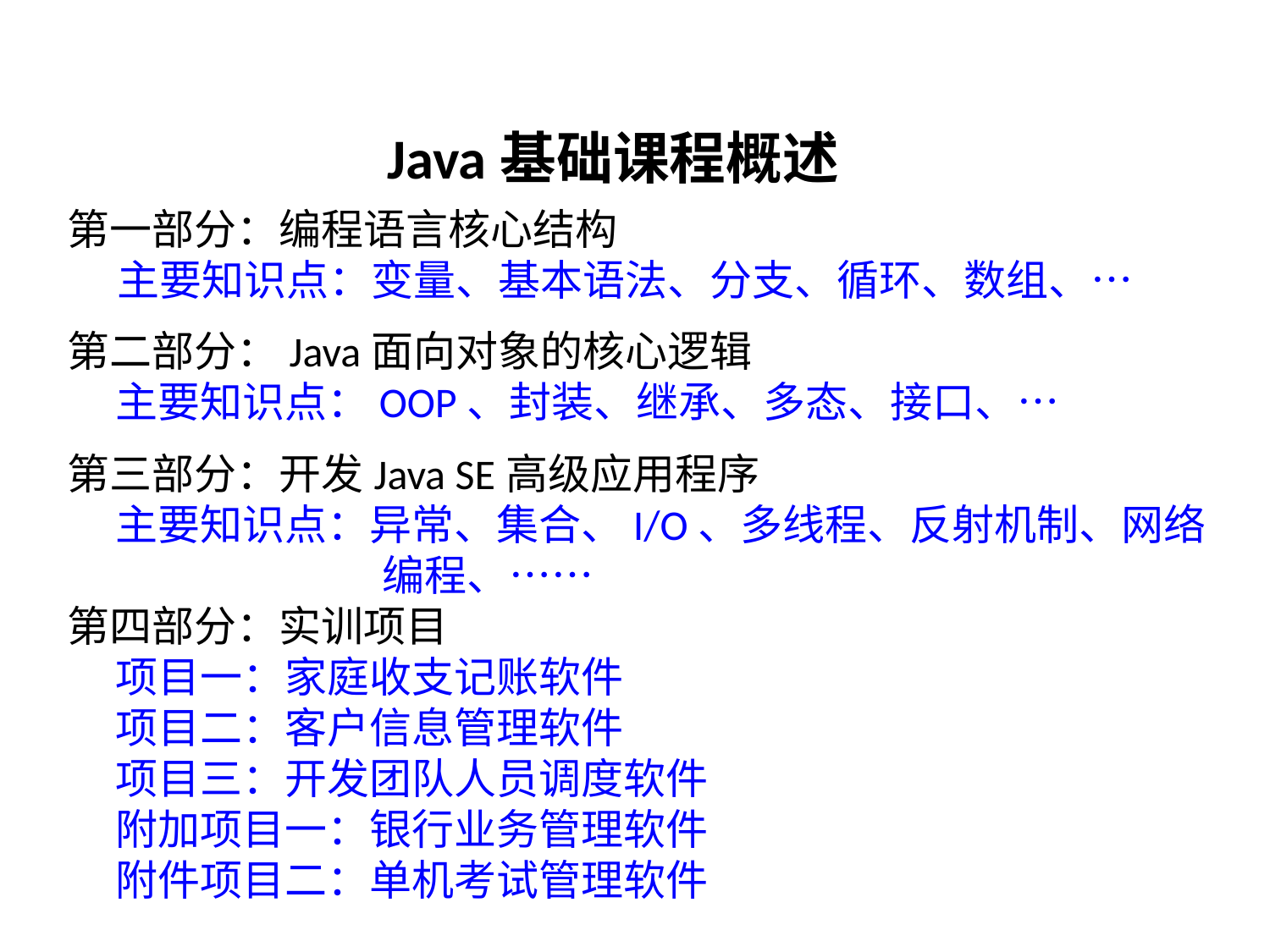

Java基础课程概述
第一部分：编程语言核心结构
	主要知识点：变量、基本语法、分支、循环、数组、…
第二部分：Java面向对象的核心逻辑
主要知识点：OOP、封装、继承、多态、接口、…
第三部分：开发Java SE高级应用程序
主要知识点：异常、集合、I/O、多线程、反射机制、网络
                           编程、……
第四部分：实训项目
项目一：家庭收支记账软件
项目二：客户信息管理软件
项目三：开发团队人员调度软件
附加项目一：银行业务管理软件
附件项目二：单机考试管理软件